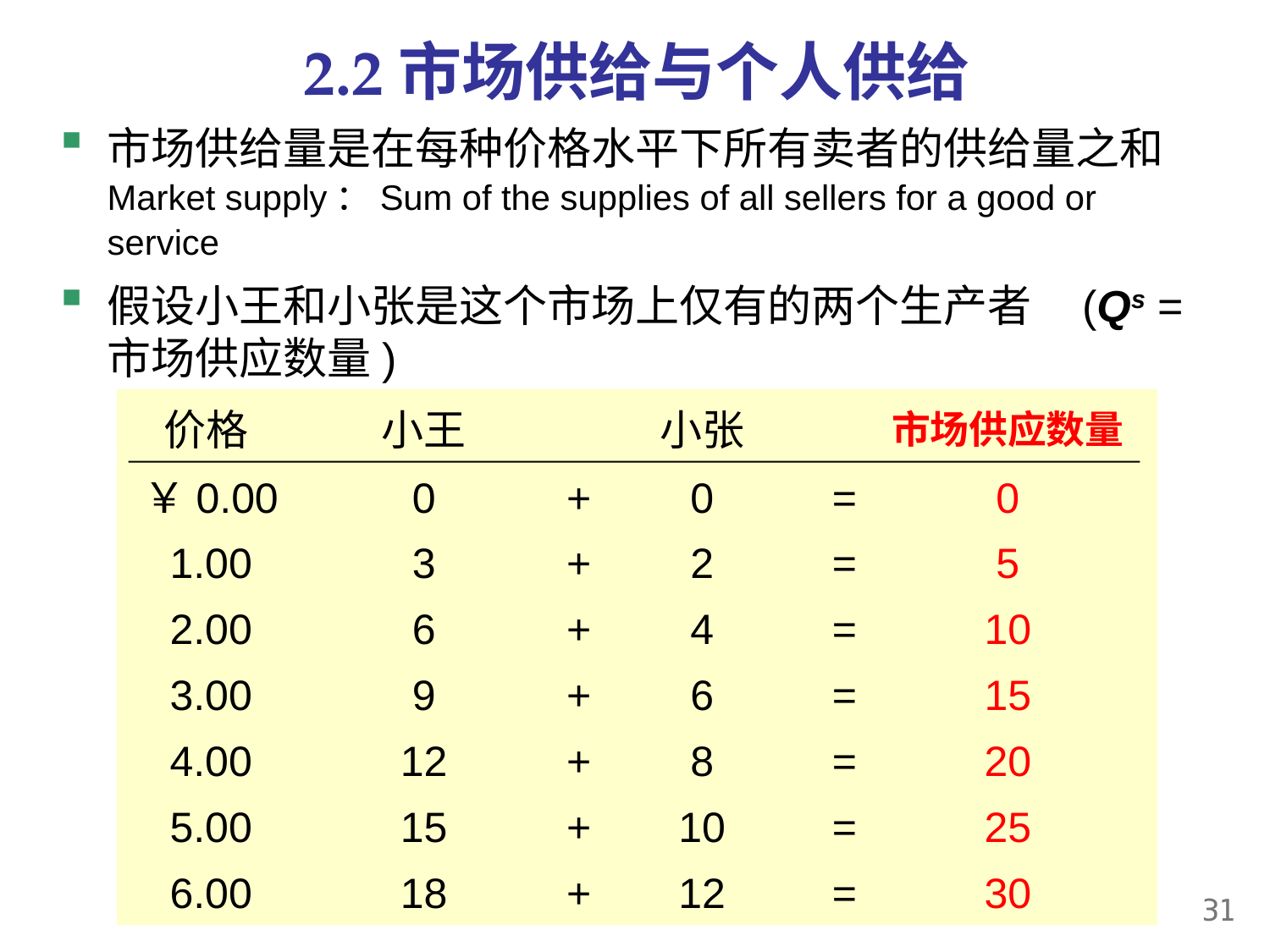

2.2市场供给与个人供给
0
市场供给量是在每种价格水平下所有卖者的供给量之和Market supply：Sum of the supplies of all sellers for a good or service
假设小王和小张是这个市场上仅有的两个生产者    (Qs = 市场供应数量)

价格
￥0.00
1.00
2.00
3.00
4.00
5.00
6.00

小王
0
3
6
9
12
15
18

小张
0
2
4
6
8
10
12

市场供应数量

+
=
0

+
=
5

+
=
10

+
=
15
+
=
20
+
=
25
+
=
30

31